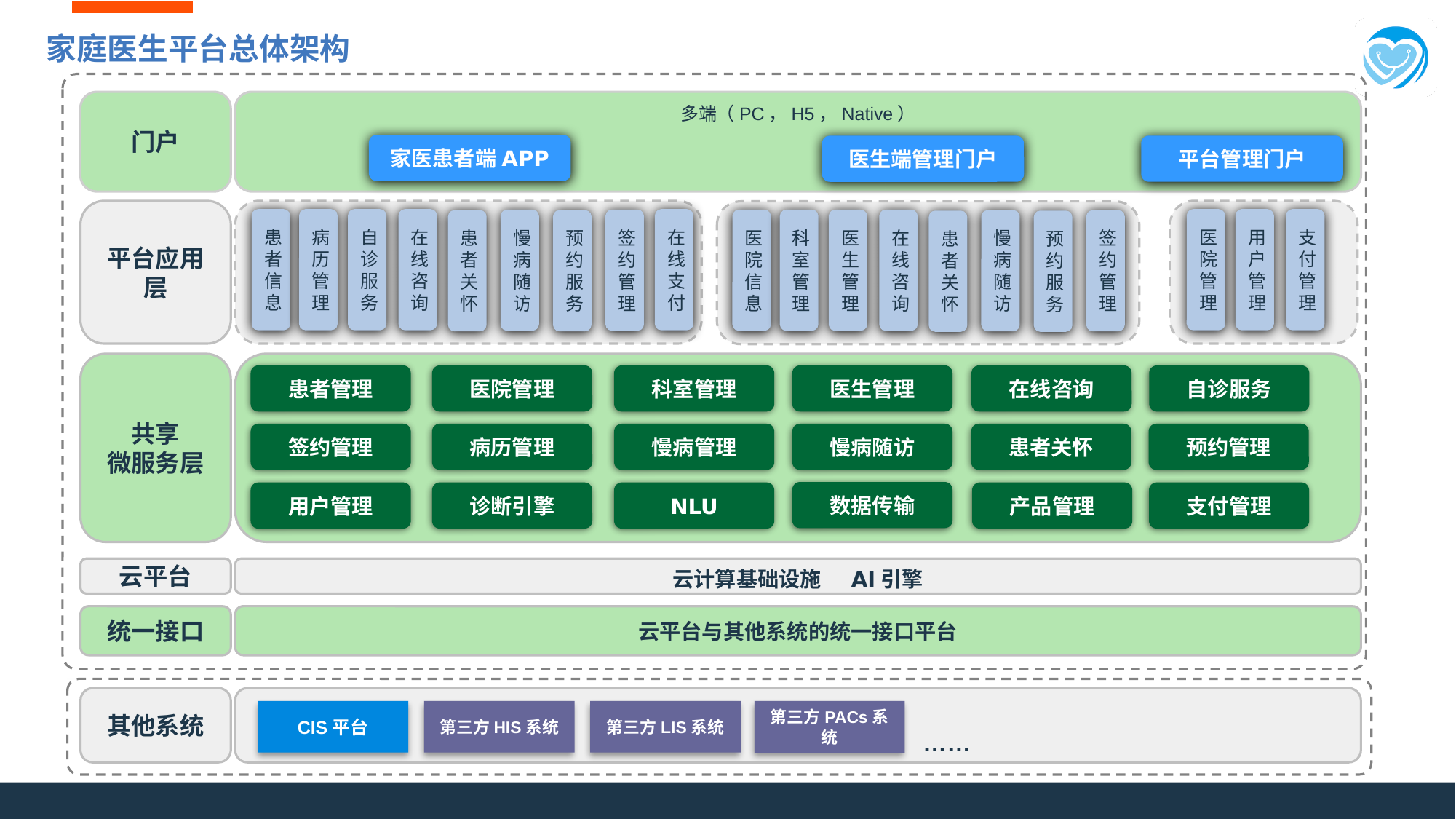

# 家庭医生平台总体架构

门户
多端（PC，H5，Native）

家医患者端APP
平台管理门户
医生端管理门户
平台应用层

在线支付
患者信息
病历管理
自诊服务
在线咨询
医院管理
用户管理
支付管理
签约管理
慢病随访
医院信息
科室管理
医生管理
在线咨询
签约管理
预约服务
慢病随访
患者关怀
预约服务
患者关怀
共享
微服务层

患者管理
医院管理
科室管理
医生管理
在线咨询
自诊服务
签约管理
病历管理
慢病管理
慢病随访
患者关怀
预约管理
数据传输
用户管理
诊断引擎
NLU
产品管理
支付管理
云平台
云计算基础设施     AI引擎
统一接口
云平台与其他系统的统一接口平台

其他系统

CIS平台
第三方HIS系统
第三方LIS系统
第三方PACs系统
……